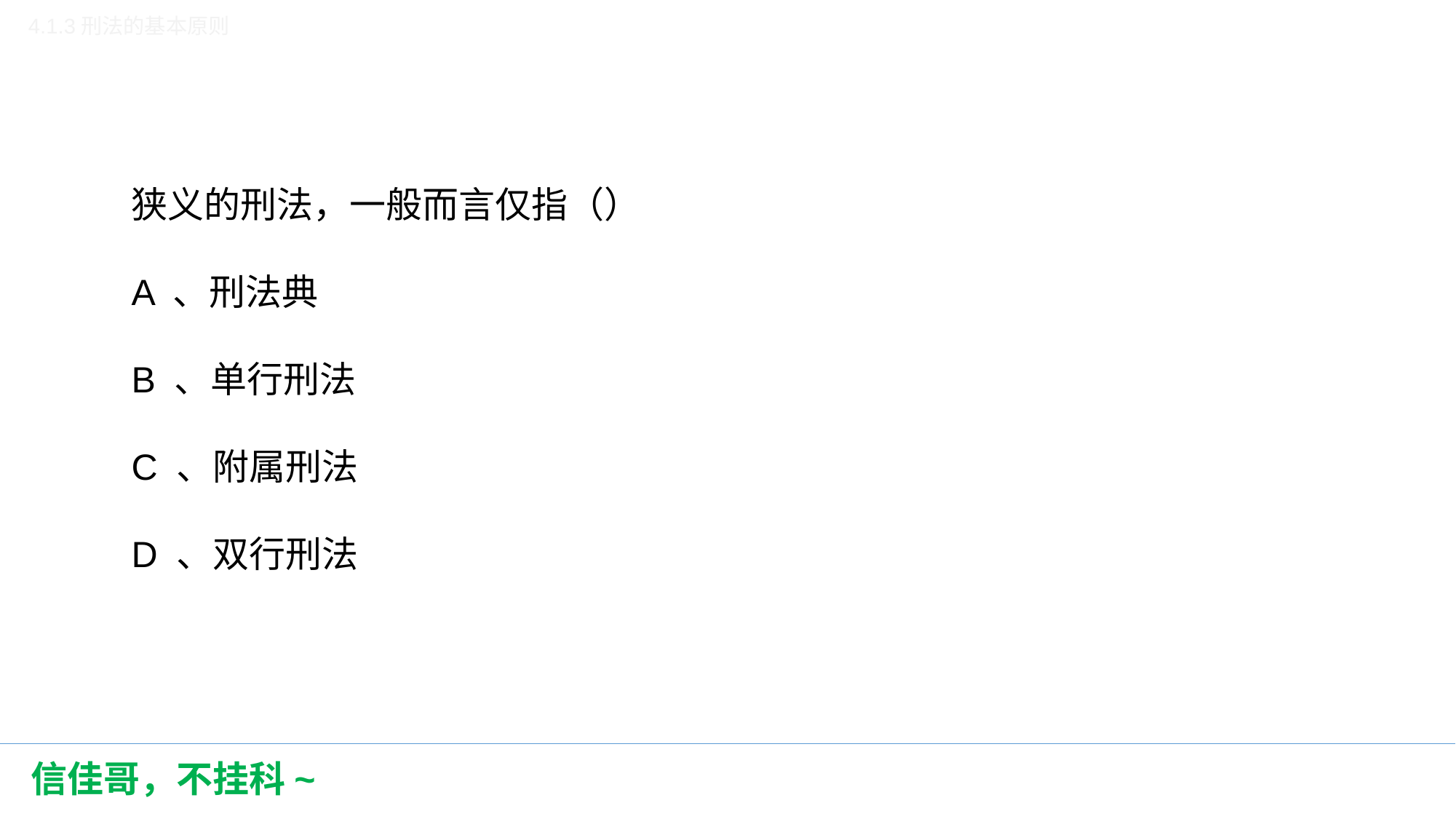

4.1.3刑法的基本原则
狭义的刑法，一般而言仅指（）

A 、刑法典

B 、单行刑法

C 、附属刑法

D 、双行刑法